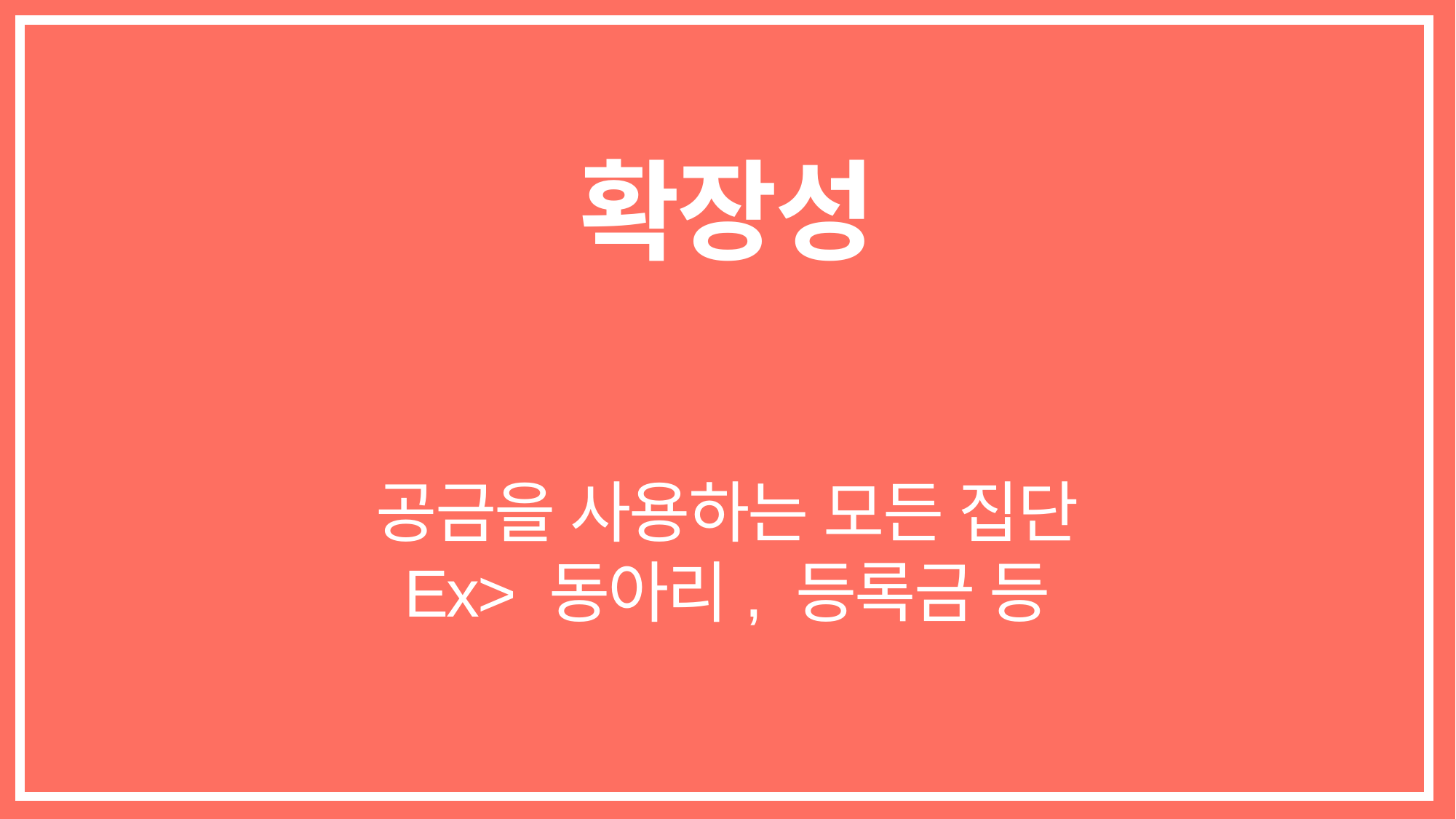

확장성

공금을 사용하는 모든 집단
Ex> 동아리, 등록금 등